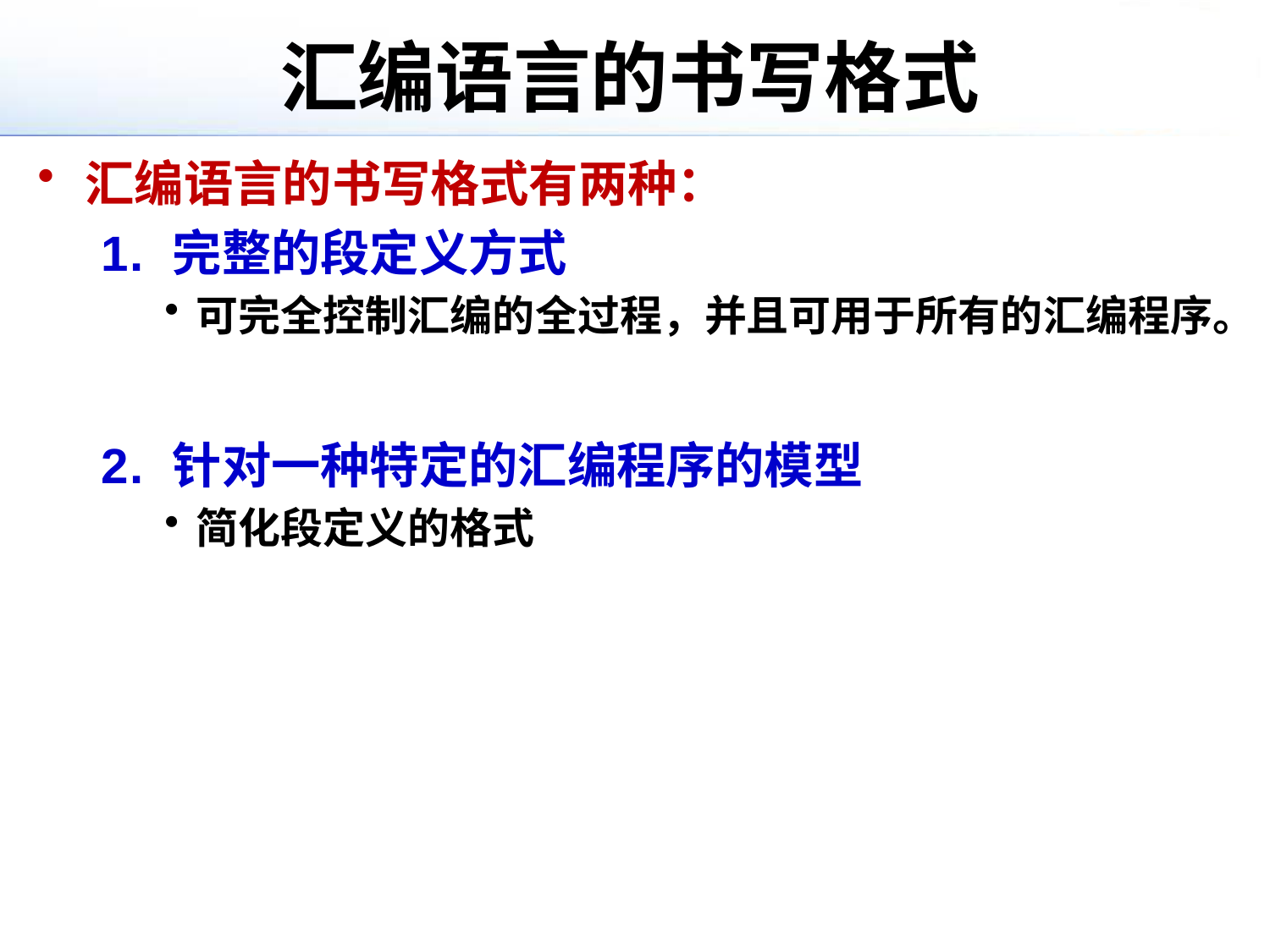

# 汇编语言的书写格式
汇编语言的书写格式有两种：
完整的段定义方式
可完全控制汇编的全过程，并且可用于所有的汇编程序。

针对一种特定的汇编程序的模型
简化段定义的格式